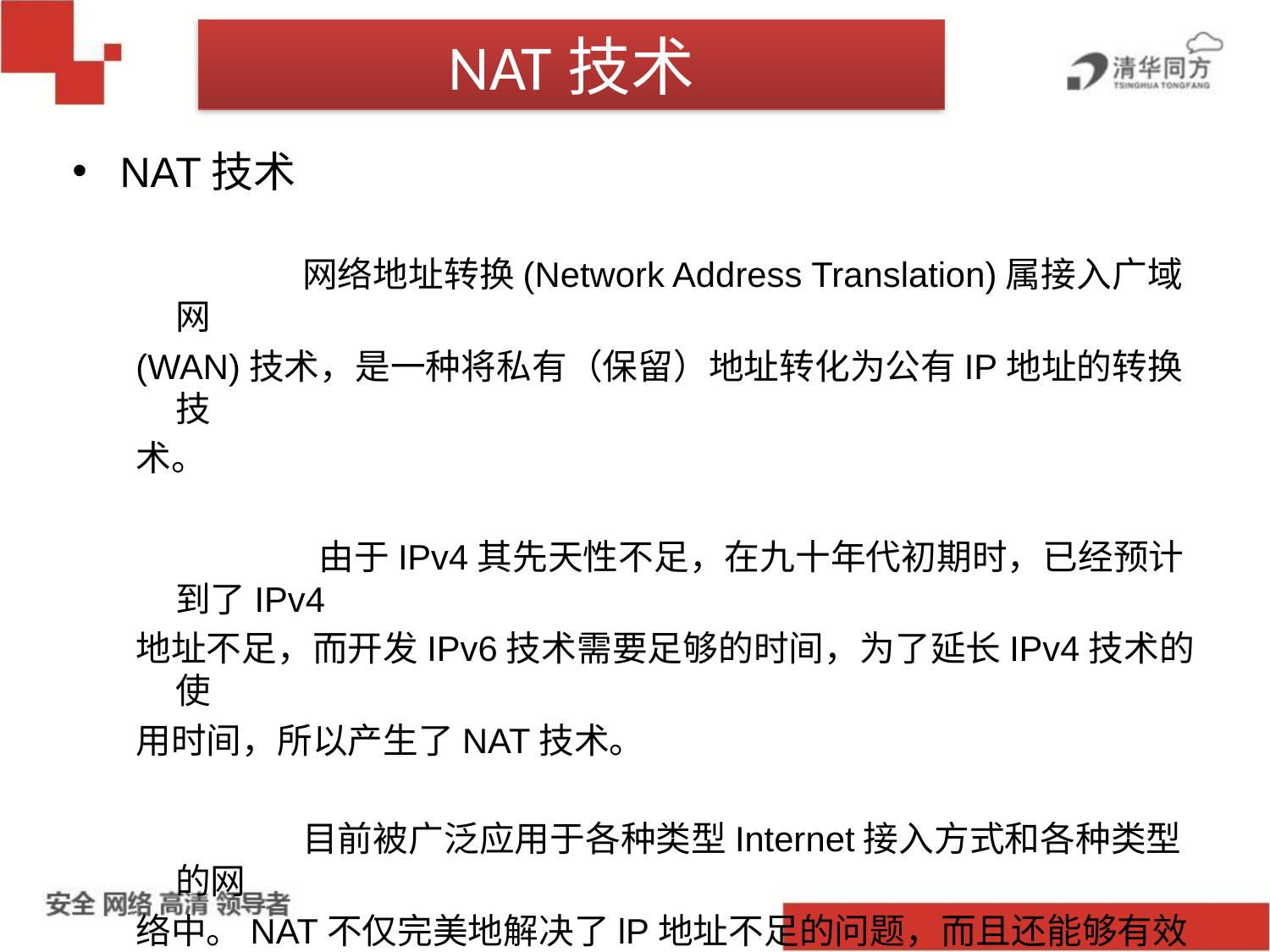

NAT技术
NAT技术

		网络地址转换(Network Address Translation)属接入广域网
(WAN)技术，是一种将私有（保留）地址转化为公有IP地址的转换技
术。

		 由于IPv4其先天性不足，在九十年代初期时，已经预计到了IPv4
地址不足，而开发IPv6技术需要足够的时间，为了延长IPv4技术的使
用时间，所以产生了NAT技术。

		目前被广泛应用于各种类型Internet接入方式和各种类型的网
络中。NAT不仅完美地解决了lP地址不足的问题，而且还能够有效地
避免来自网络外部的攻击，隐藏并保护网络内部的计算机。